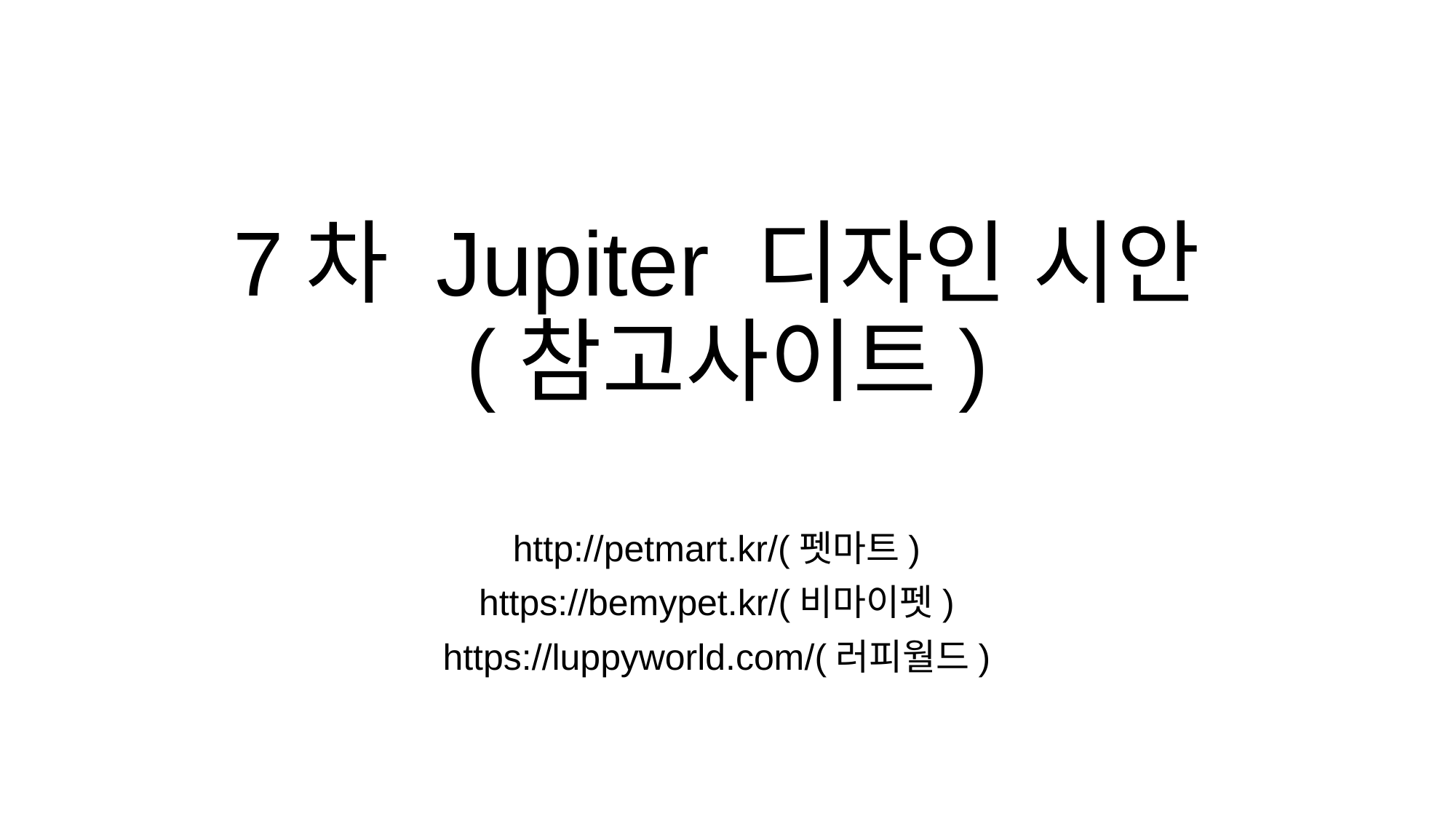

# 7차 Jupiter 디자인 시안(참고사이트)
http://petmart.kr/(펫마트)
https://bemypet.kr/(비마이펫)
https://luppyworld.com/(러피월드)